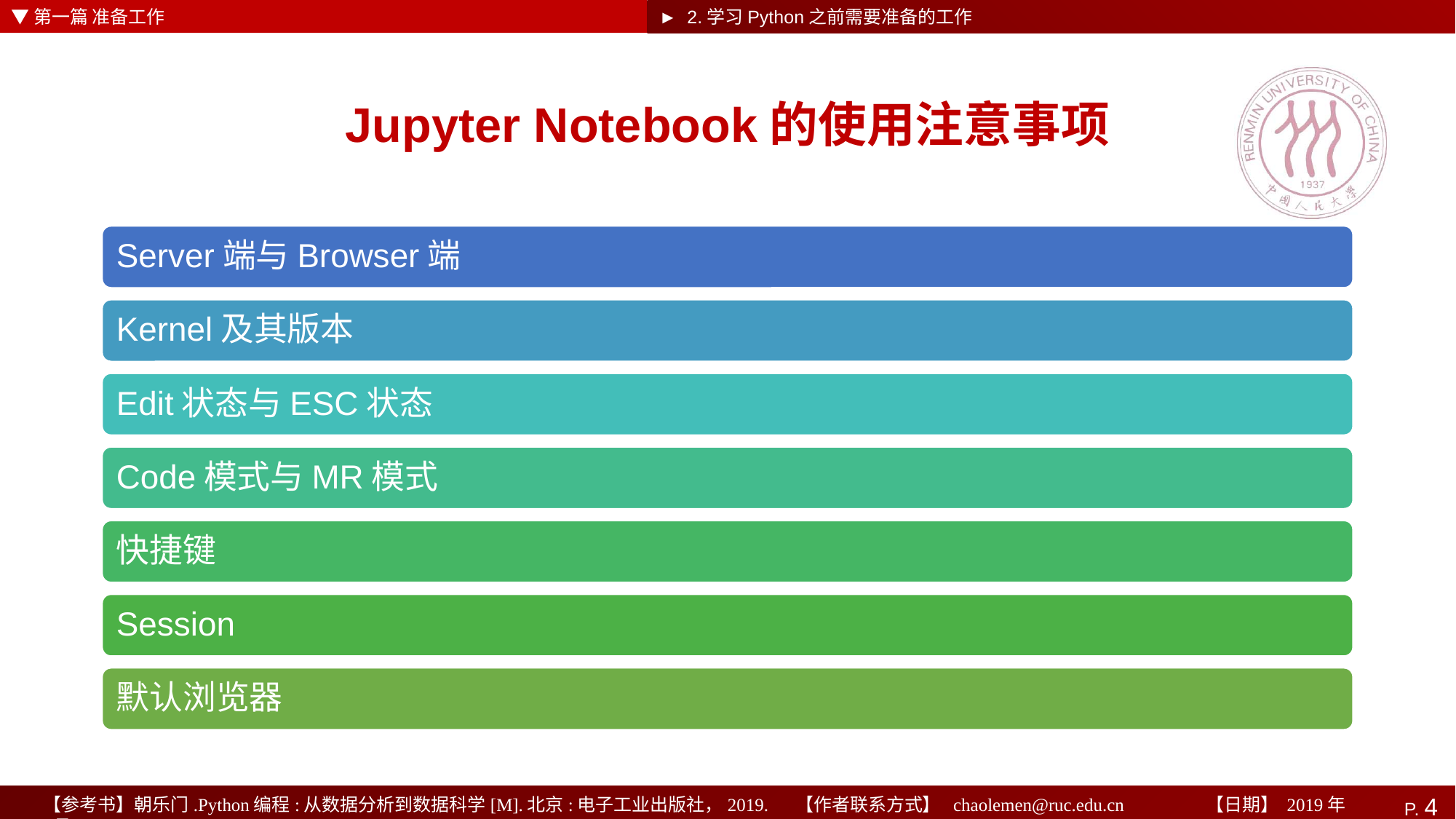

▼第一篇 准备工作
►  2.学习Python之前需要准备的工作
# Jupyter Notebook的使用注意事项
Server端与Browser端
Kernel及其版本
Edit状态与ESC状态
Code模式与MR模式
快捷键
Session
默认浏览器